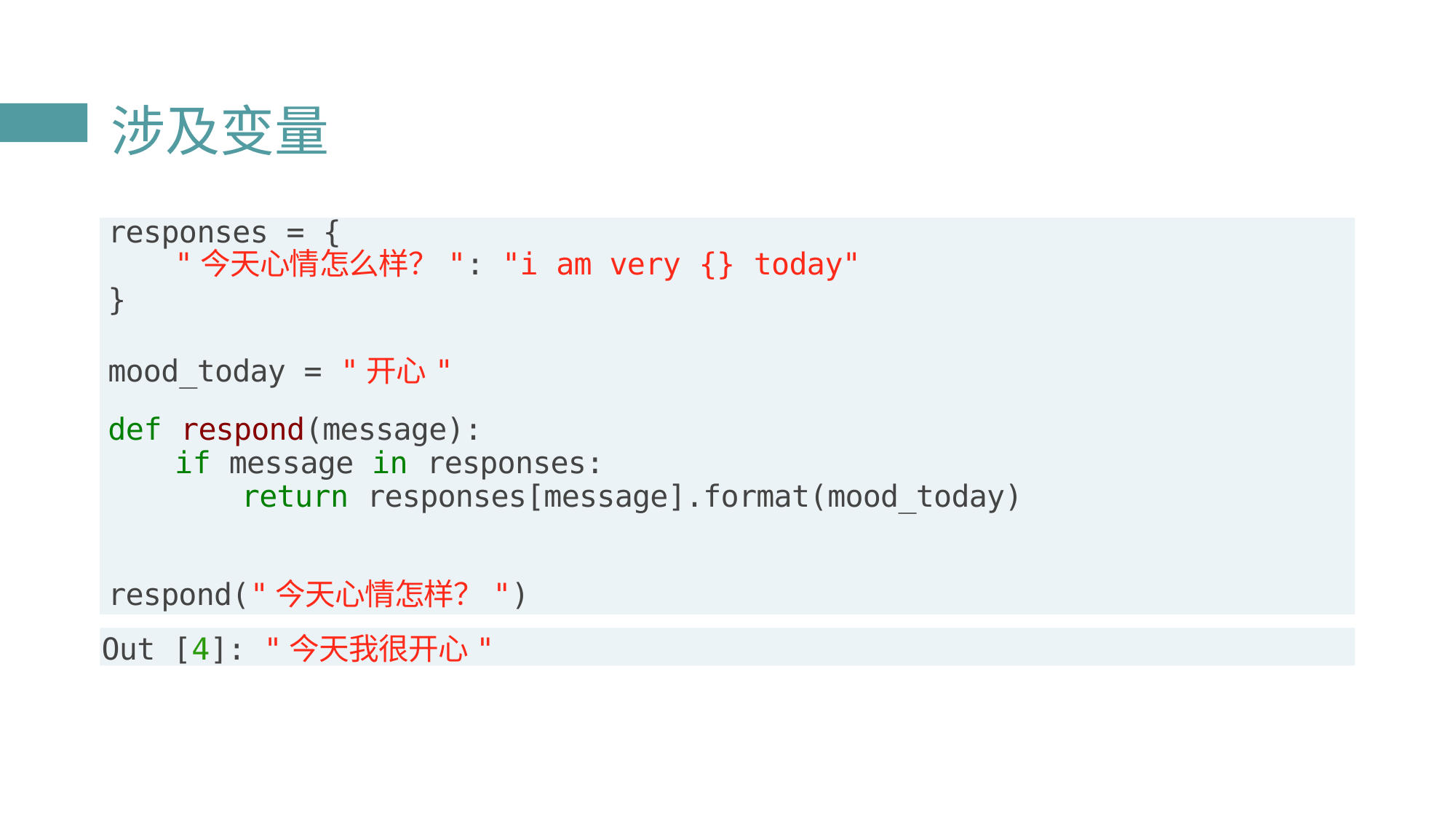

# 涉及变量
| responses = { "今天心情怎么样？": "i am very {} today" |
| --- |
| } |
| mood\_today = "开心" |
| def respond(message): if message in responses: return responses[message].format(mood\_today) |
| respond("今天心情怎样？") |
Out  [3]: '我的名字是回音机器人'
Out [4]: "今天我很开心"